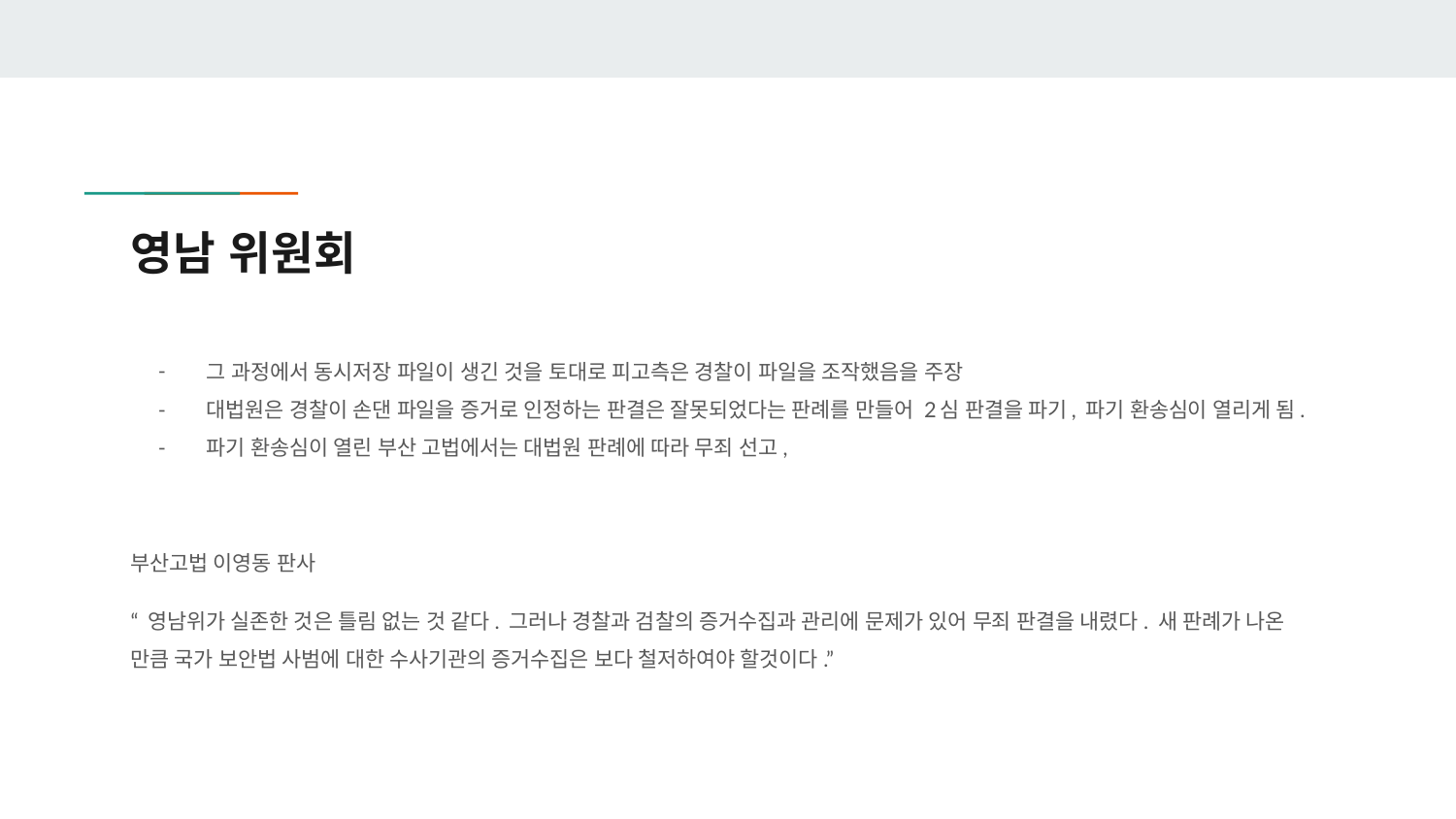

# 영남 위원회
그 과정에서 동시저장 파일이 생긴 것을 토대로 피고측은 경찰이 파일을 조작했음을 주장
대법원은 경찰이 손댄 파일을 증거로 인정하는 판결은 잘못되었다는 판례를 만들어 2심 판결을 파기, 파기 환송심이 열리게 됨.
파기 환송심이 열린 부산 고법에서는 대법원 판례에 따라 무죄 선고,

부산고법 이영동 판사
“ 영남위가 실존한 것은 틀림 없는 것 같다. 그러나 경찰과 검찰의 증거수집과 관리에 문제가 있어 무죄 판결을 내렸다. 새 판례가 나온 만큼 국가 보안법 사범에 대한 수사기관의 증거수집은 보다 철저하여야 할것이다.”